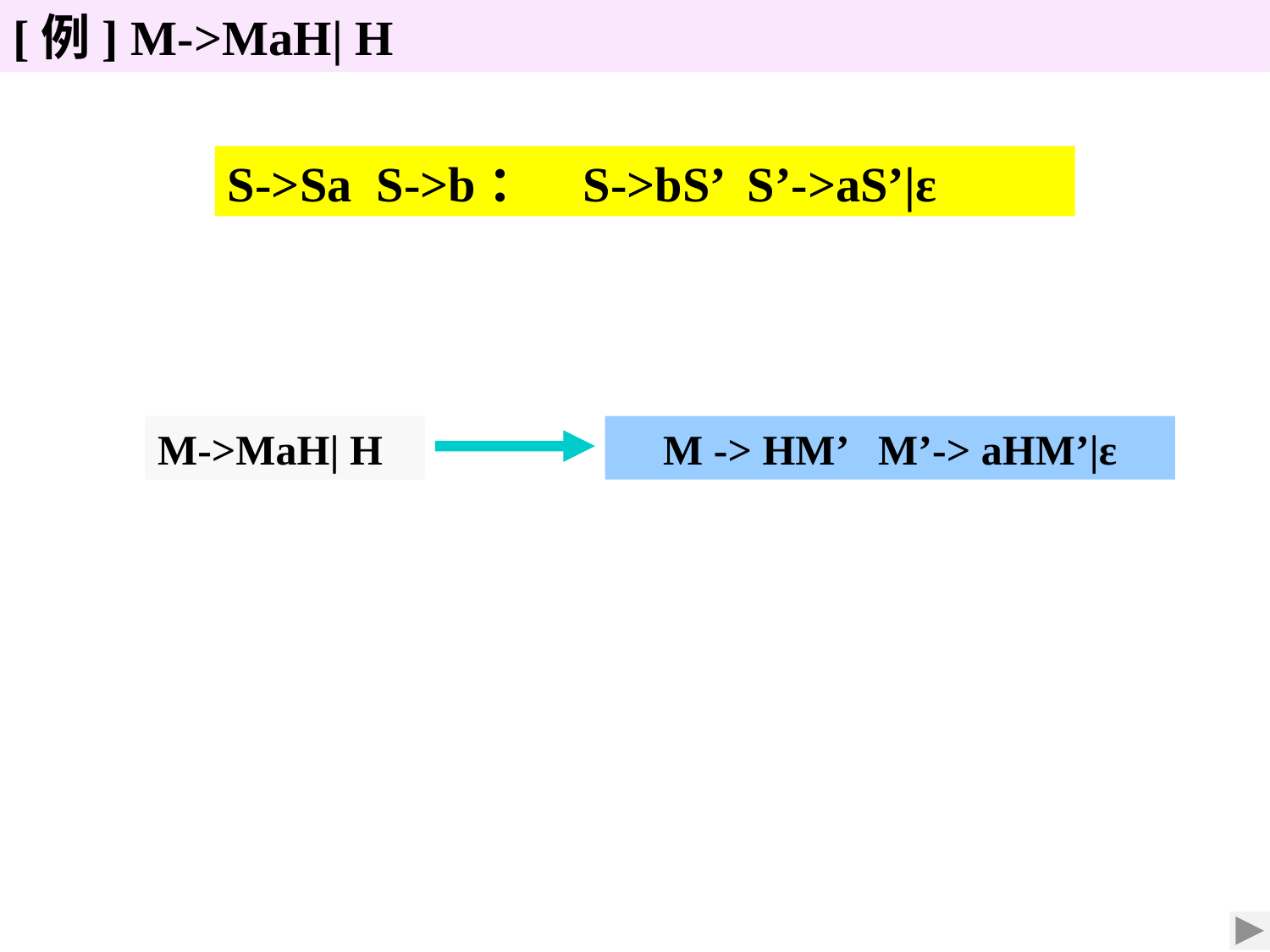

[例] M->MaH| H
S->Sa  S->b：   S->bS’  S’->aS’|ε
M->MaH| H
M -> HM’   M’-> aHM’|ε